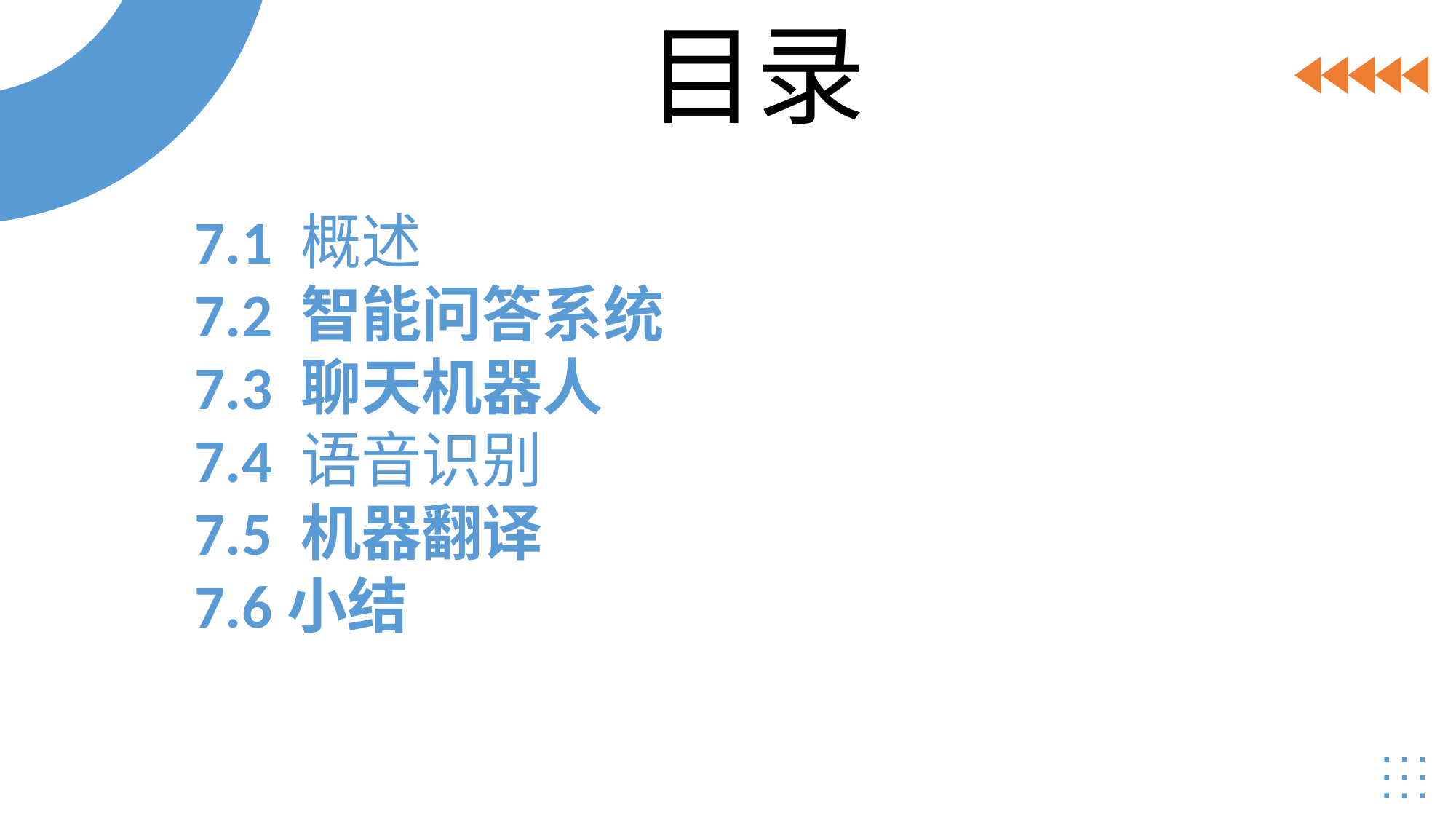

目录

7.1 概述
7.2 智能问答系统
7.3 聊天机器人
7.4 语音识别
7.5 机器翻译
7.6小结

人工智能相关概念